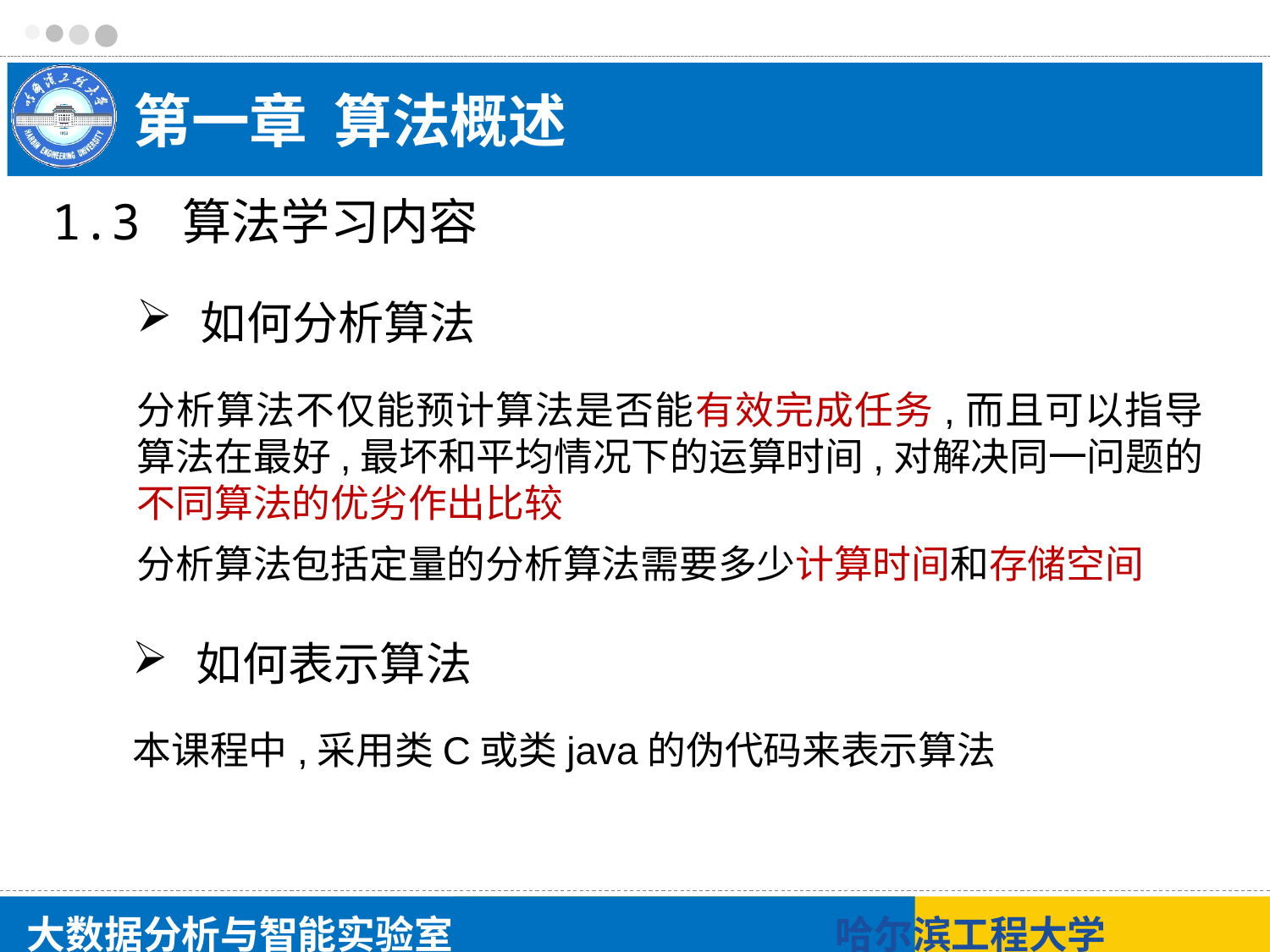

# 第一章  算法概述
1.3 算法学习内容
如何分析算法
分析算法不仅能预计算法是否能有效完成任务,而且可以指导算法在最好,最坏和平均情况下的运算时间,对解决同一问题的不同算法的优劣作出比较
分析算法包括定量的分析算法需要多少计算时间和存储空间
如何表示算法
本课程中,采用类C或类java的伪代码来表示算法